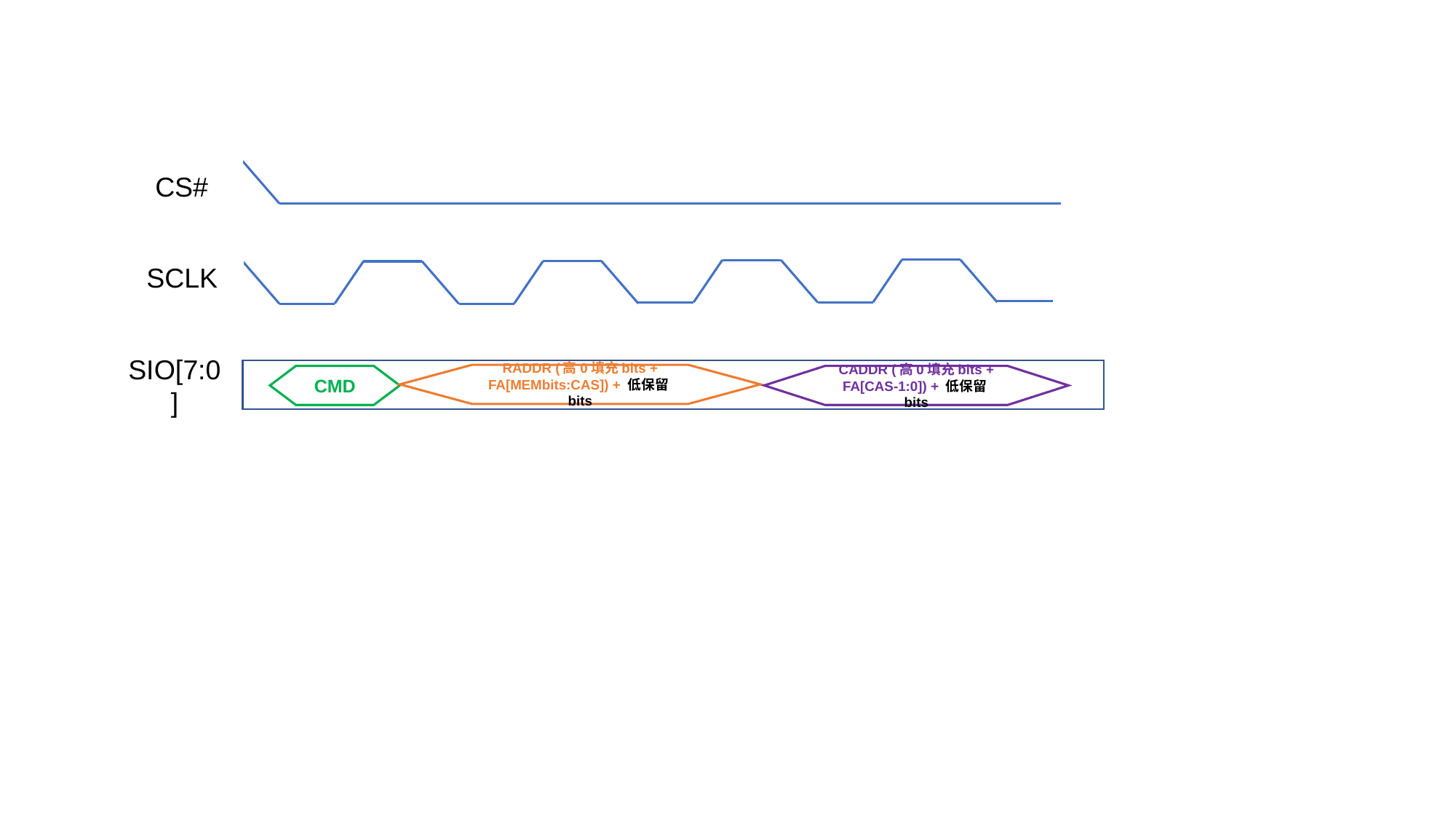

CS#
SCLK
SIO[7:0]

RADDR (高0填充bits + FA[MEMbits:CAS]) + 低保留bits
CADDR (高0填充bits + FA[CAS-1:0]) + 低保留bits
CMD